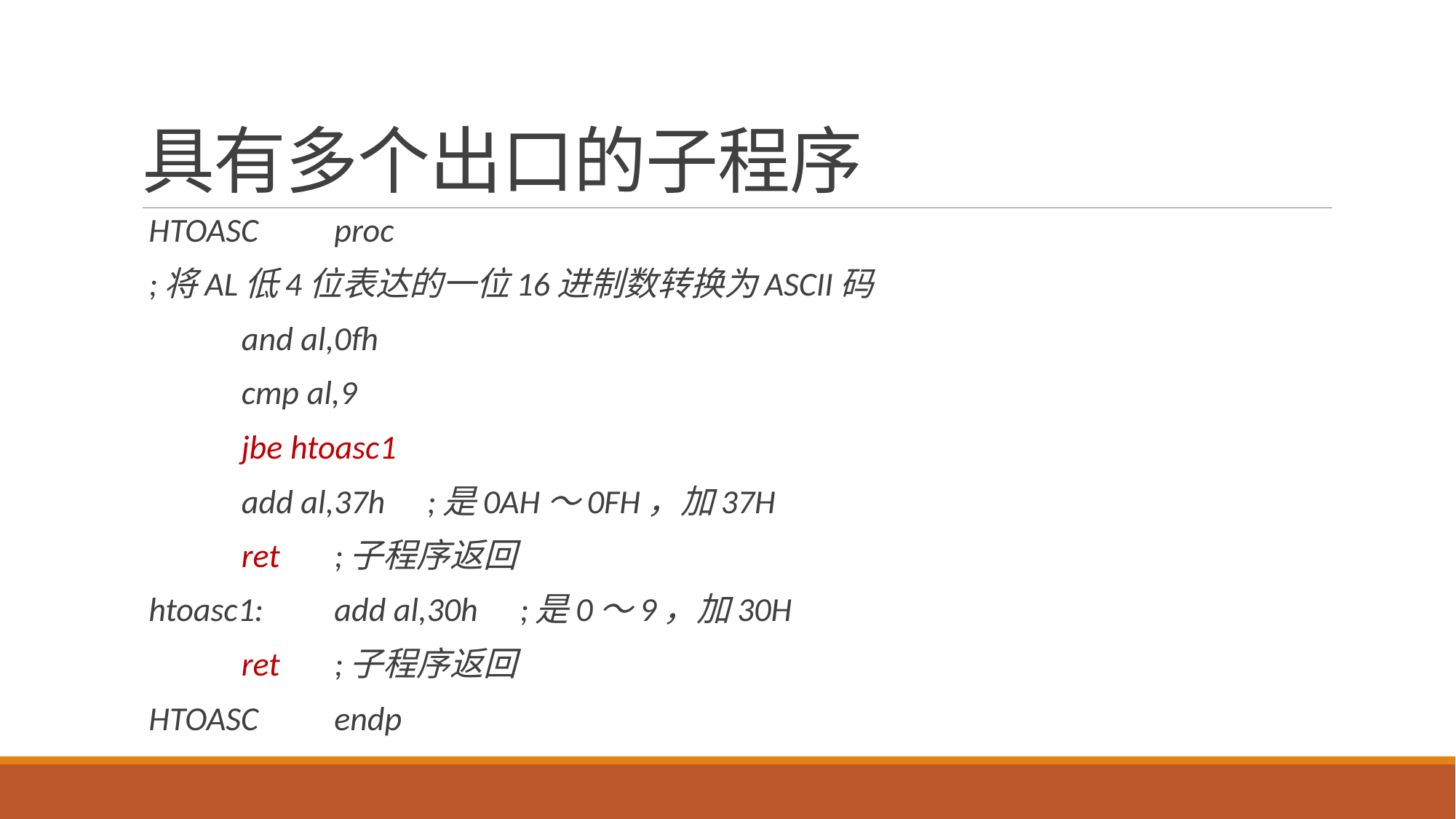

# 具有多个出口的子程序
HTOASC	proc
;将AL低4位表达的一位16进制数转换为ASCII码
	and al,0fh
	cmp al,9
	jbe htoasc1
	add al,37h	;是0AH～0FH，加37H
	ret	;子程序返回
htoasc1:	add al,30h	;是0～9，加30H
	ret	;子程序返回
HTOASC	endp